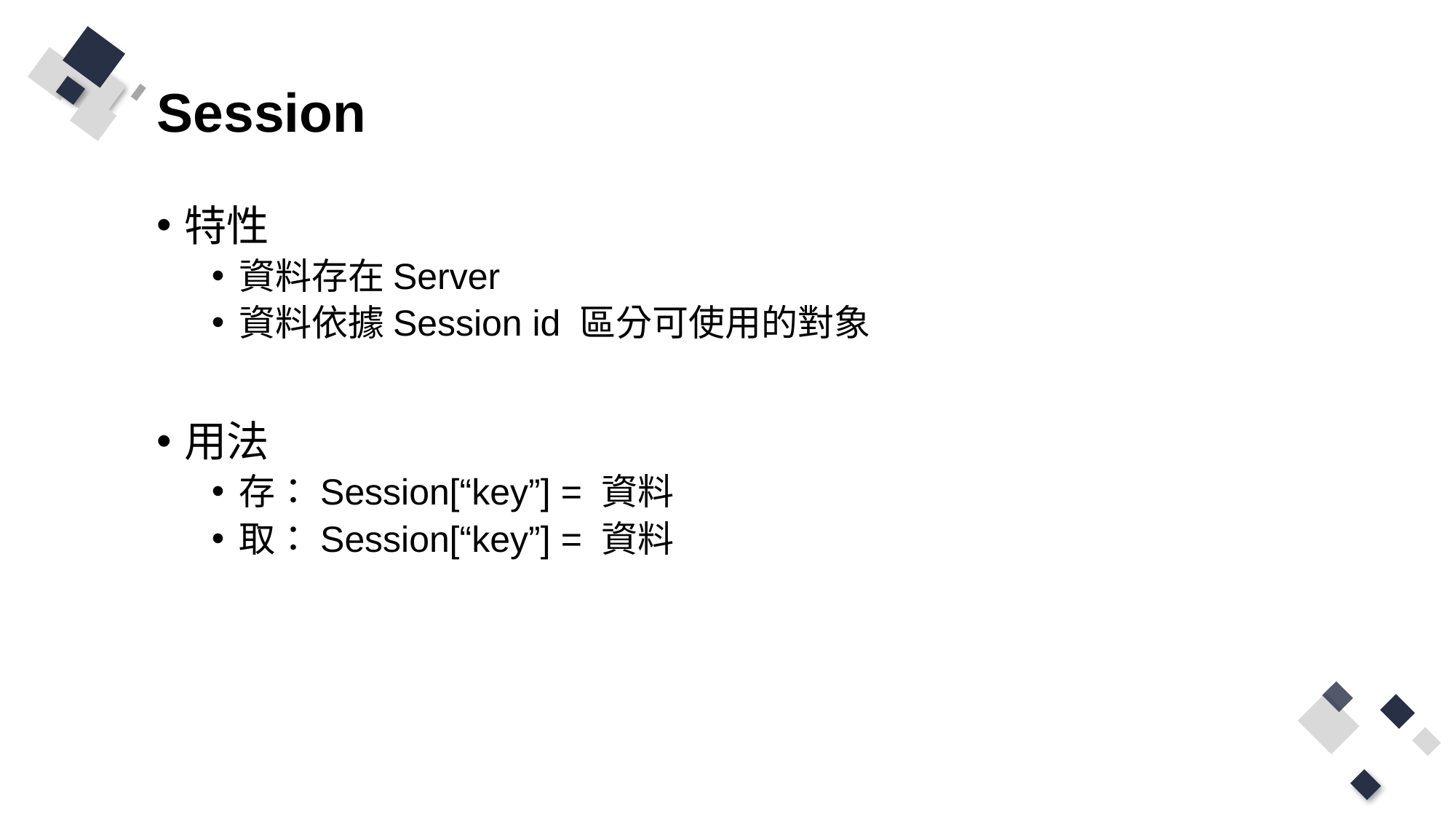

# Session
特性
資料存在Server
資料依據Session id 區分可使用的對象

用法
存：Session[“key”] = 資料
取：Session[“key”] = 資料